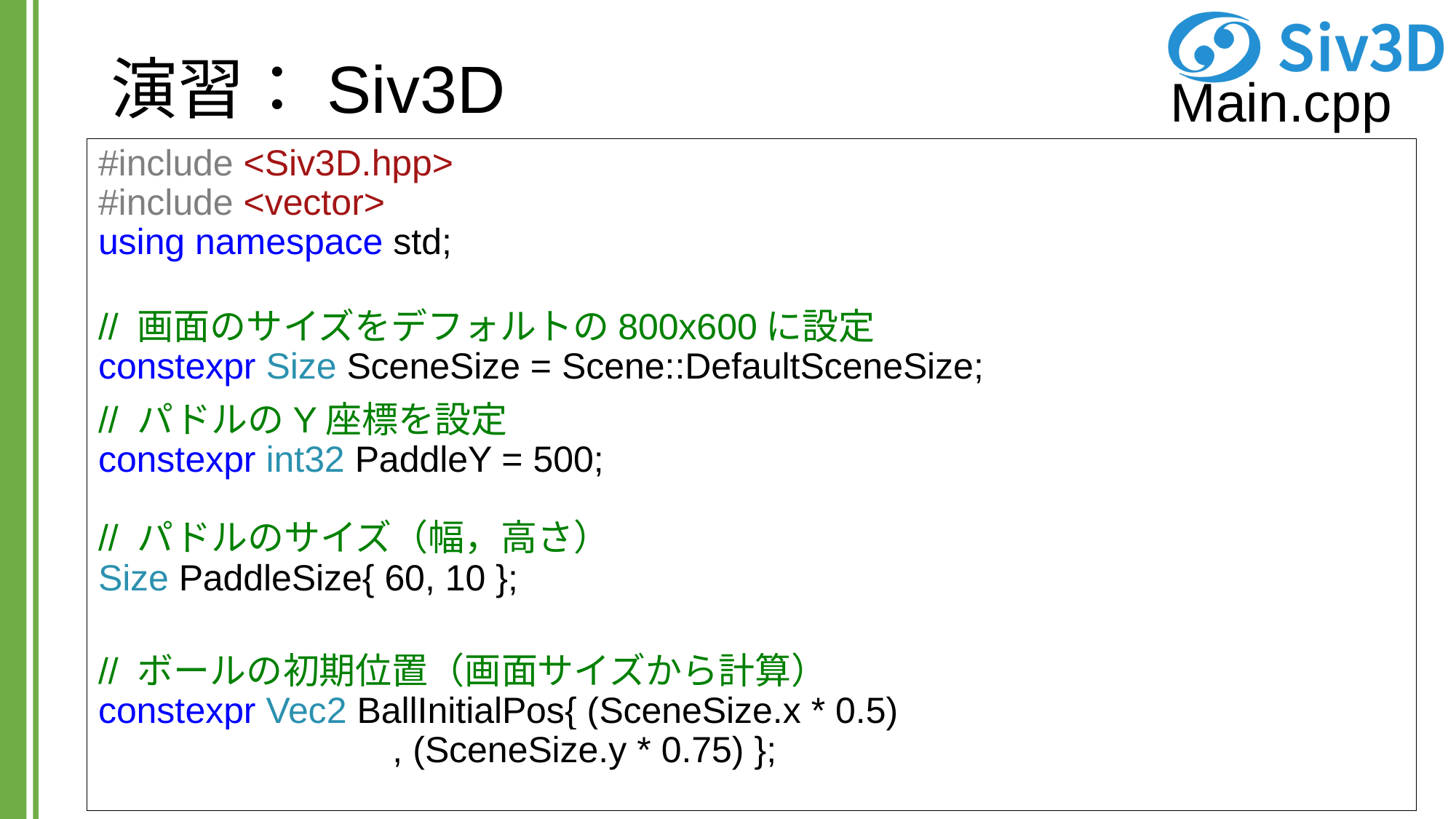

# 演習：Siv3D
Main.cpp
#include <Siv3D.hpp>
#include <vector>
using namespace std;
// 画面のサイズをデフォルトの800x600に設定
constexpr Size SceneSize = Scene::DefaultSceneSize;
// パドルのY座標を設定
constexpr int32 PaddleY = 500;
// パドルのサイズ（幅，高さ）
Size PaddleSize{ 60, 10 };
// ボールの初期位置（画面サイズから計算）
constexpr Vec2 BallInitialPos{ (SceneSize.x * 0.5)
                             , (SceneSize.y * 0.75) };